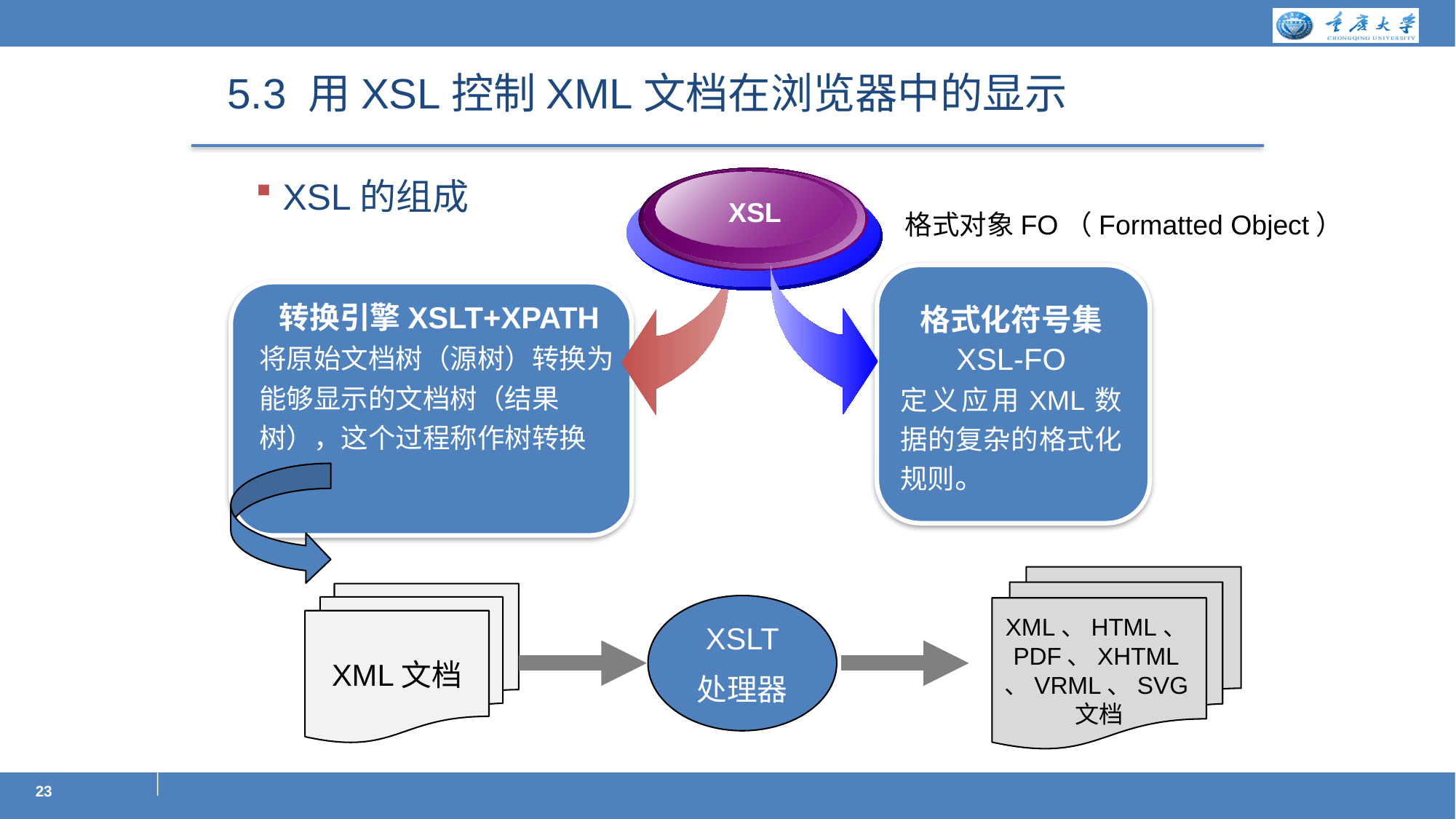

# 5.3 用XSL控制XML文档在浏览器中的显示

XSL
XSL的组成
格式对象FO（Formatted Object）

转换引擎XSLT+XPATH
将原始文档树（源树）转换为能够显示的文档树（结果树），这个过程称作树转换
格式化符号集
XSL-FO
定义应用XML数据的复杂的格式化规则。

XML、HTML、PDF、XHTML、VRML、SVG文档
XML文档
XSLT
处理器
23